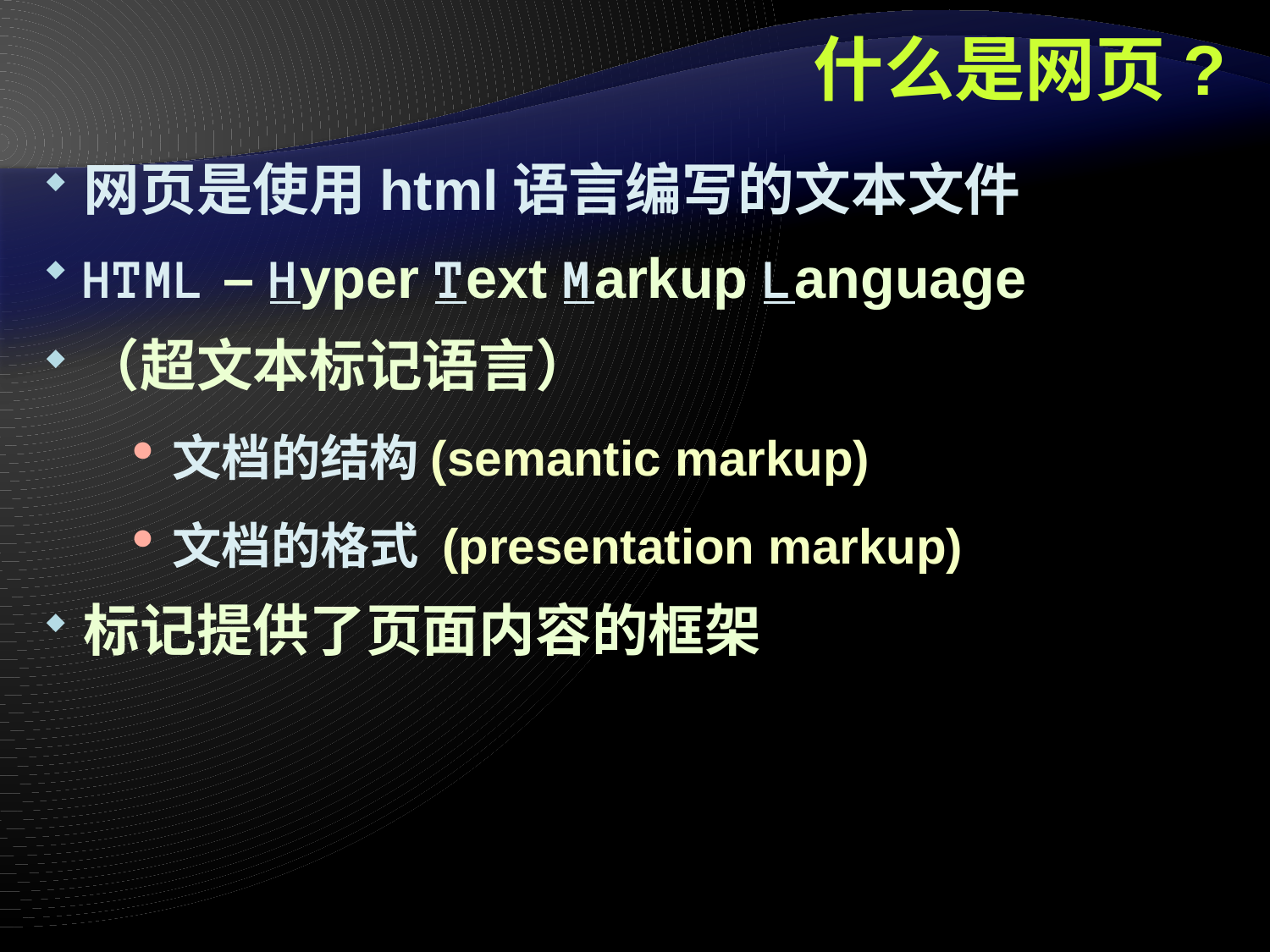

# 什么是网页?
网页是使用html语言编写的文本文件
HTML – Hyper Text Markup Language
（超文本标记语言）
文档的结构(semantic markup)
文档的格式 (presentation markup)
标记提供了页面内容的框架
3